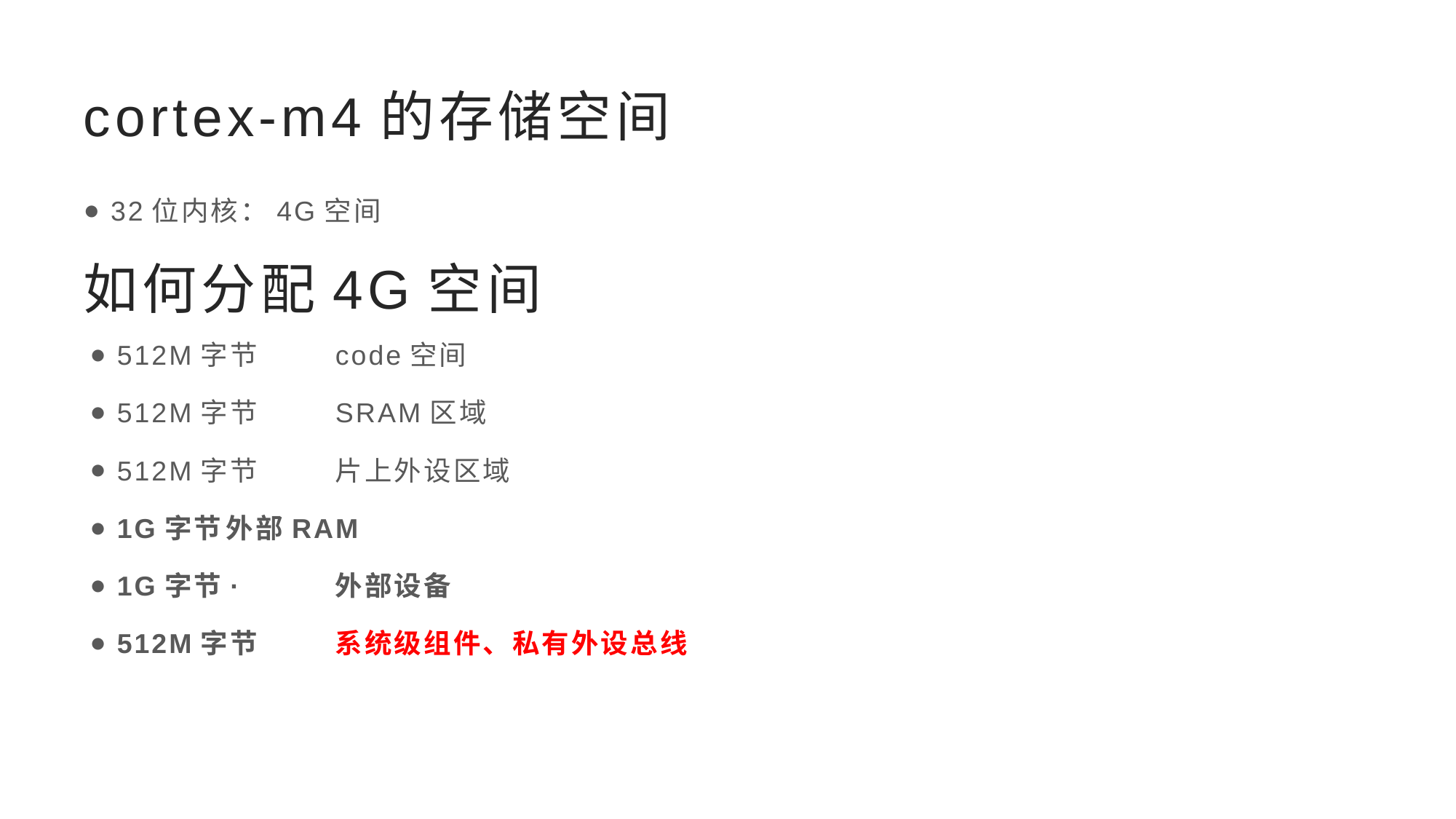

# cortex-m4的存储空间
32位内核：4G空间

如何分配4G空间
512M字节 	code空间
512M字节 	SRAM区域
512M字节	片上外设区域
1G字节	外部RAM
1G字节·	外部设备
512M字节	系统级组件、私有外设总线